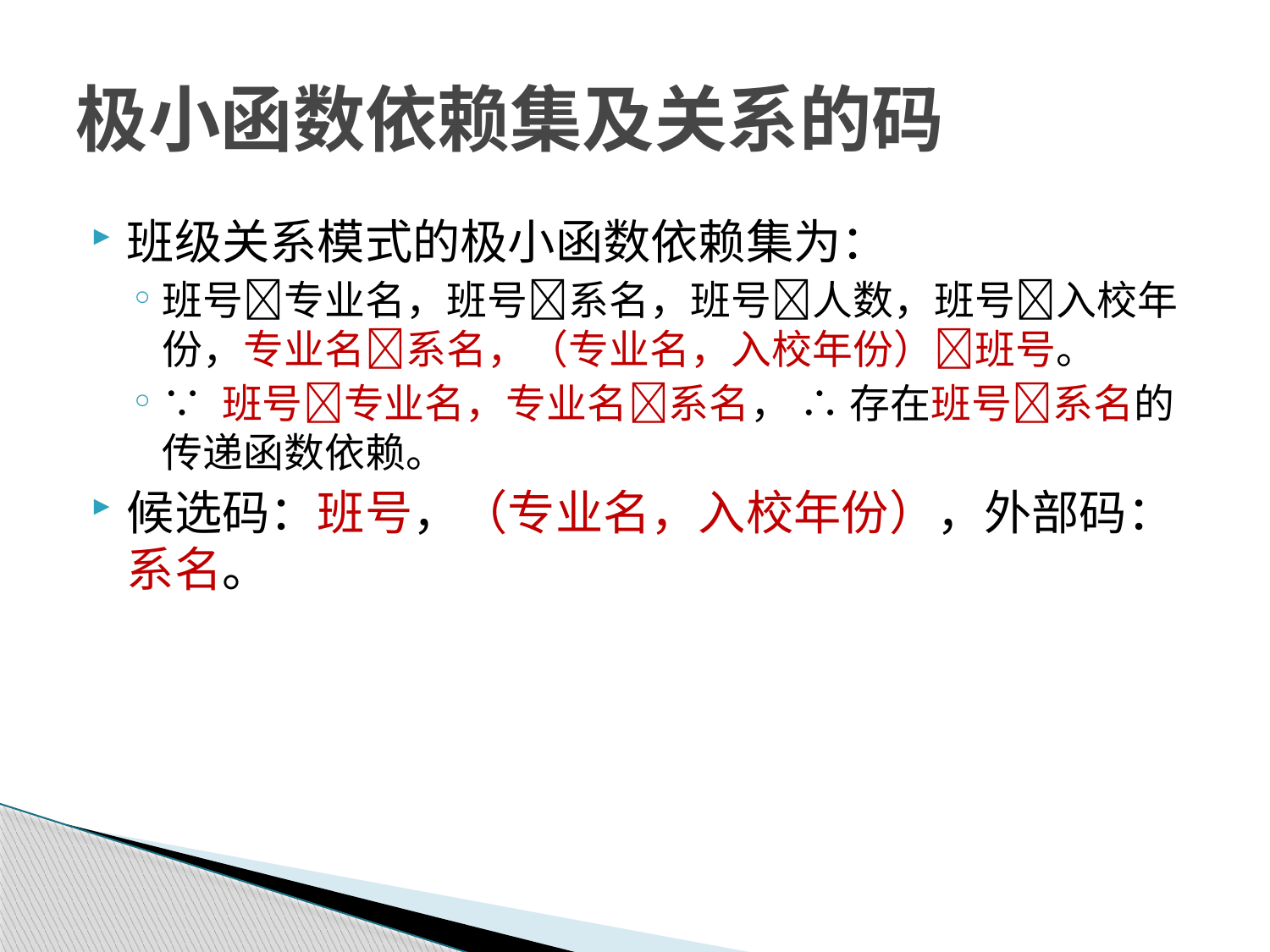

# 极小函数依赖集及关系的码
班级关系模式的极小函数依赖集为：
班号→专业名，班号→系名，班号→人数，班号→入校年份，专业名→系名，（专业名，入校年份）→班号。
∵ 班号→专业名，专业名→系名， ∴ 存在班号→系名的传递函数依赖。
候选码：班号，（专业名，入校年份），外部码：系名。